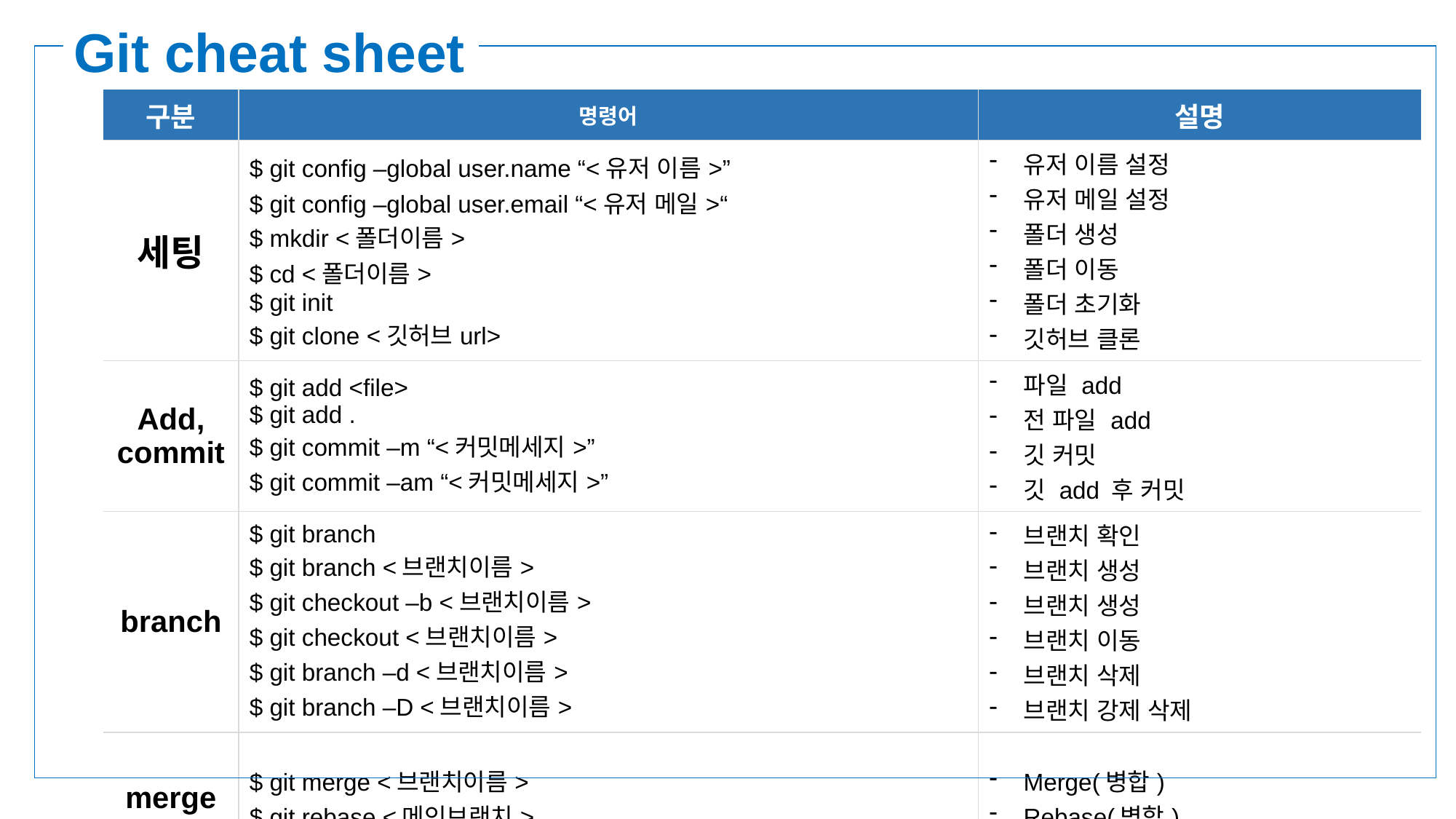

Git cheat sheet

| 구분 | 명령어 | 설명 |
| --- | --- | --- |
| 세팅 | $ git config –global user.name “<유저 이름>” $ git config –global user.email “<유저 메일>“ $ mkdir <폴더이름> $ cd <폴더이름> $ git init $ git clone <깃허브url> | 유저 이름 설정 유저 메일 설정 폴더 생성 폴더 이동 폴더 초기화 깃허브 클론 |
| Add, commit | $ git add <file> $ git add . $ git commit –m “<커밋메세지>” $ git commit –am “<커밋메세지>” | 파일 add 전 파일 add 깃 커밋 깃 add 후 커밋 |
| branch | $ git branch $ git branch <브랜치이름> $ git checkout –b <브랜치이름> $ git checkout <브랜치이름> $ git branch –d <브랜치이름> $ git branch –D <브랜치이름> | 브랜치 확인 브랜치 생성 브랜치 생성 브랜치 이동 브랜치 삭제 브랜치 강제 삭제 |
| merge | $ git merge <브랜치이름> $ git rebase <메인브랜치> | Merge(병합) Rebase(병합) |